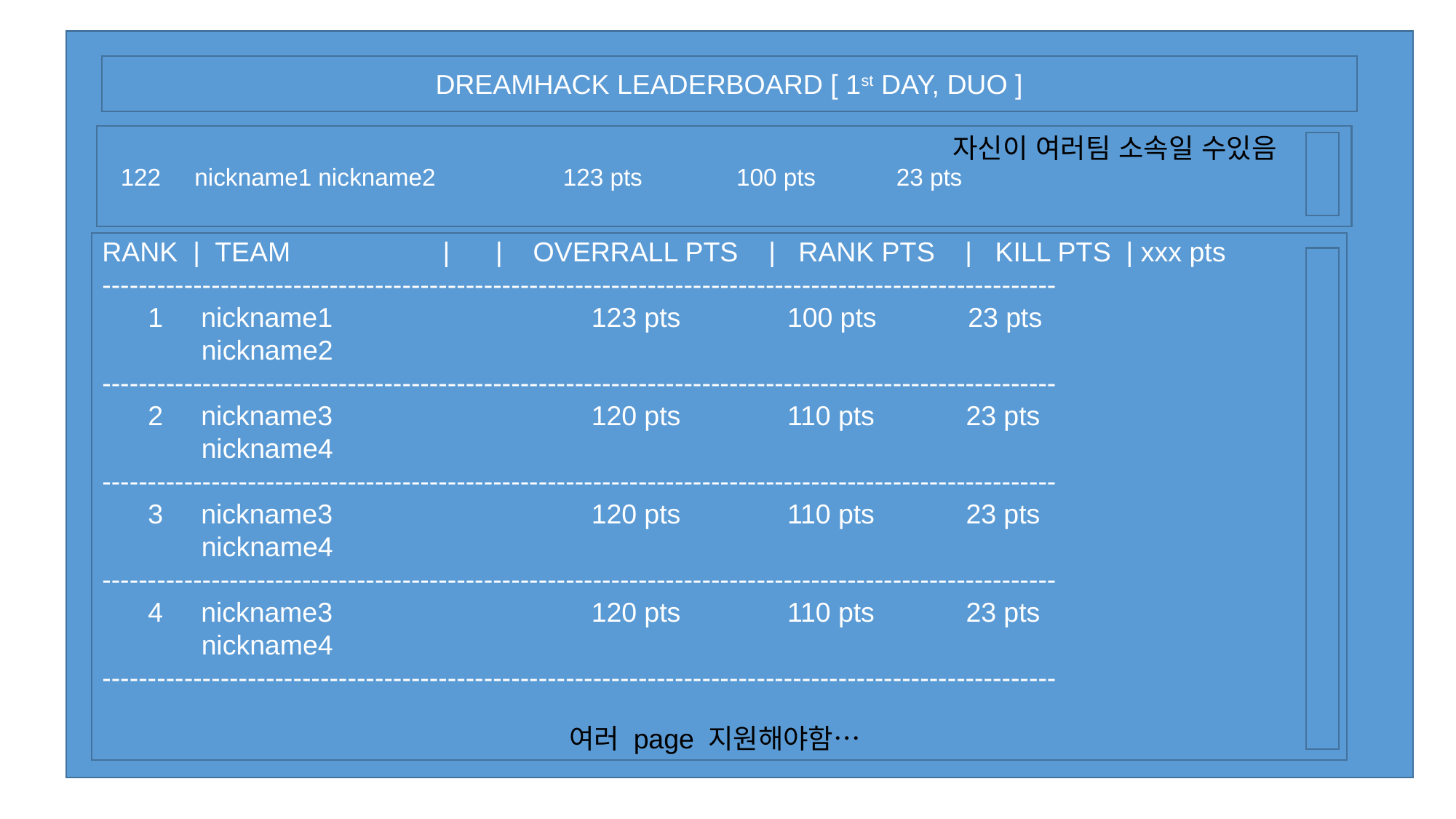

DREAMHACK LEADERBOARD [ 1st DAY, DUO ]
자신이 여러팀 소속일 수있음
  122     nickname1 nickname2                   123 pts              100 pts            23 pts

RANK  |  TEAM                    |      |    OVERRALL PTS    |   RANK PTS    |   KILL PTS  | xxx pts
---------------------------------------------------------------------------------------------------------
      1     nickname1                                  123 pts              100 pts            23 pts
             nickname2
---------------------------------------------------------------------------------------------------------
      2     nickname3                                  120 pts              110 pts            23 pts
             nickname4
---------------------------------------------------------------------------------------------------------
      3     nickname3                                  120 pts              110 pts            23 pts
             nickname4
---------------------------------------------------------------------------------------------------------
      4     nickname3                                  120 pts              110 pts            23 pts
             nickname4
---------------------------------------------------------------------------------------------------------

여러 page 지원해야함…